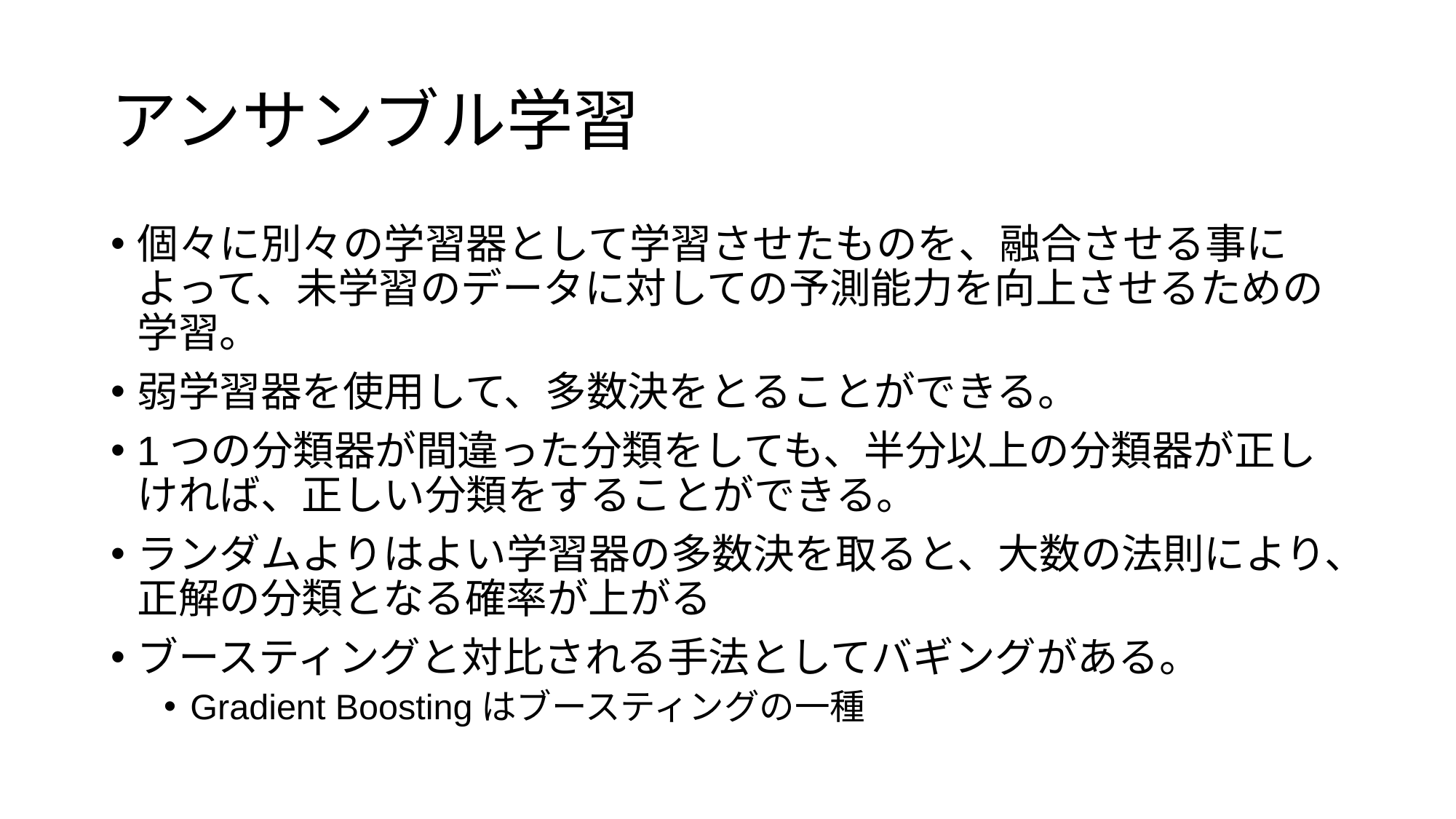

# アンサンブル学習
個々に別々の学習器として学習させたものを、融合させる事によって、未学習のデータに対しての予測能力を向上させるための学習。
弱学習器を使用して、多数決をとることができる。
1つの分類器が間違った分類をしても、半分以上の分類器が正しければ、正しい分類をすることができる。
ランダムよりはよい学習器の多数決を取ると、大数の法則により、正解の分類となる確率が上がる
ブースティングと対比される手法としてバギングがある。
Gradient Boostingはブースティングの一種